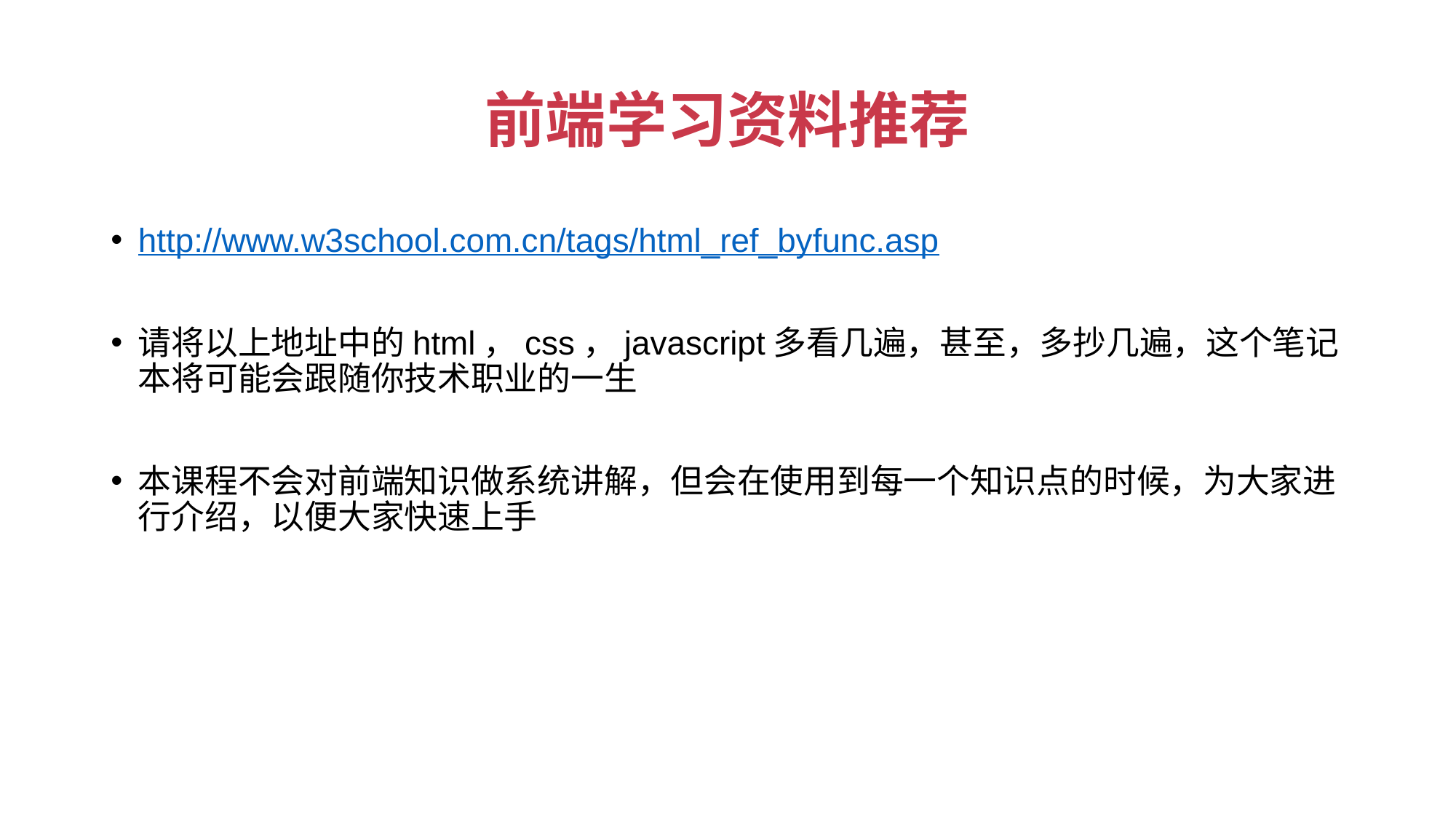

# 前端学习资料推荐
http://www.w3school.com.cn/tags/html_ref_byfunc.asp

请将以上地址中的html，css，javascript多看几遍，甚至，多抄几遍，这个笔记本将可能会跟随你技术职业的一生

本课程不会对前端知识做系统讲解，但会在使用到每一个知识点的时候，为大家进行介绍，以便大家快速上手